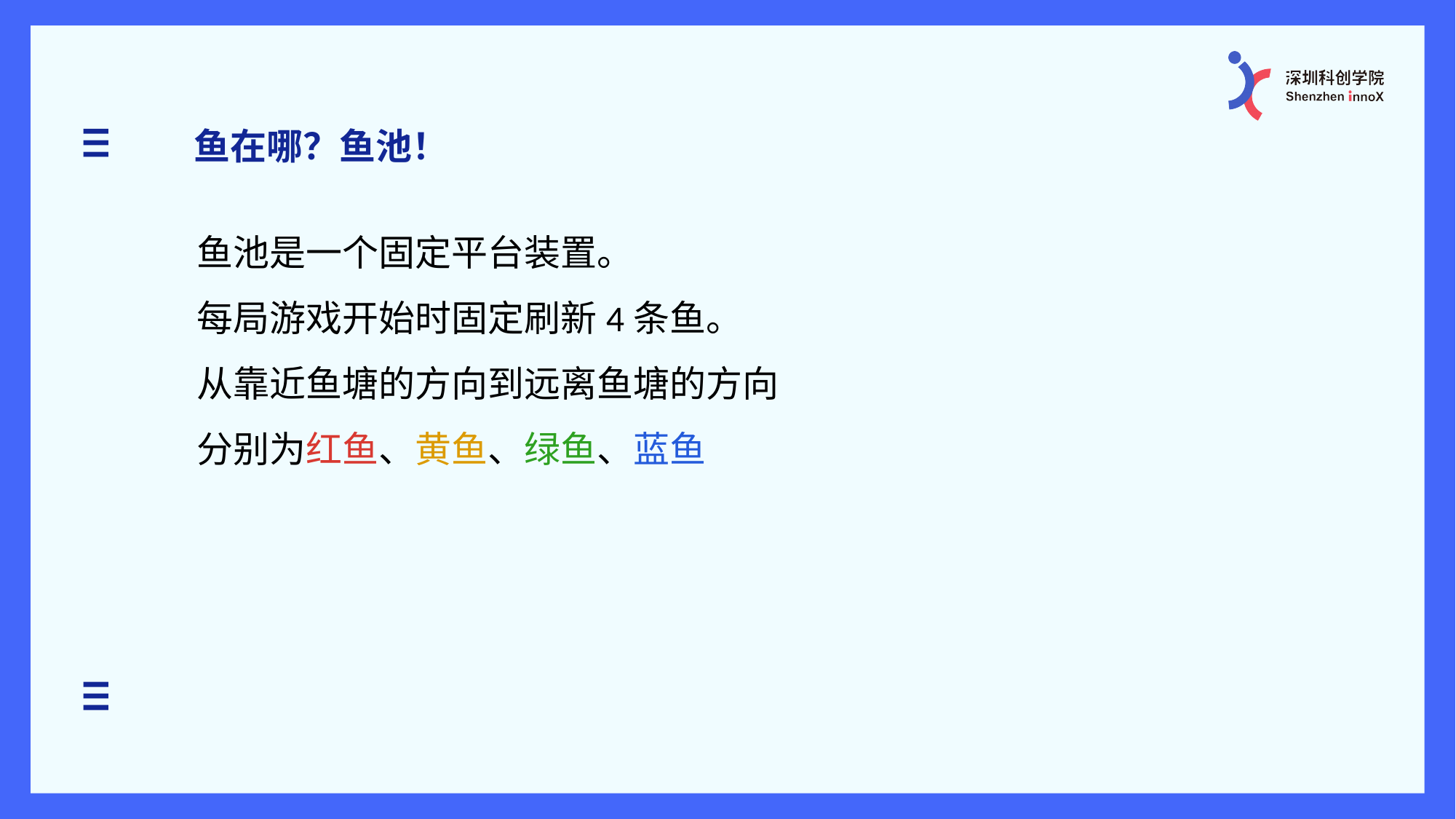

鱼在哪？鱼池！
鱼池是一个固定平台装置。
每局游戏开始时固定刷新4条鱼。
从靠近鱼塘的方向到远离鱼塘的方向
分别为红鱼、黄鱼、绿鱼、蓝鱼